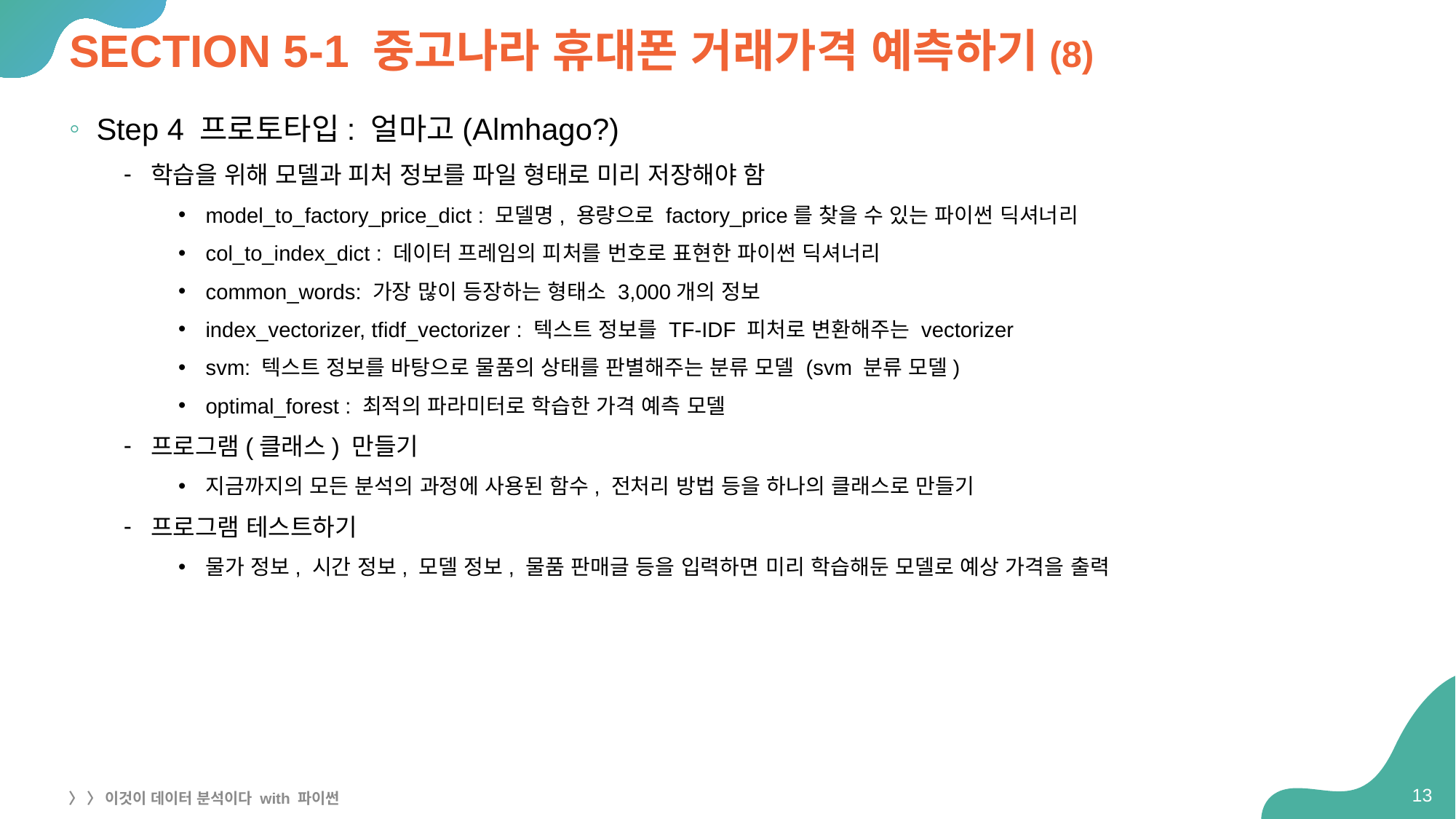

# SECTION 5-1 중고나라 휴대폰 거래가격 예측하기(8)
Step 4 프로토타입: 얼마고(Almhago?)
학습을 위해 모델과 피처 정보를 파일 형태로 미리 저장해야 함
model_to_factory_price_dict : 모델명, 용량으로 factory_price를 찾을 수 있는 파이썬 딕셔너리
col_to_index_dict : 데이터 프레임의 피처를 번호로 표현한 파이썬 딕셔너리
common_words: 가장 많이 등장하는 형태소 3,000개의 정보
index_vectorizer, tfidf_vectorizer : 텍스트 정보를 TF-IDF 피처로 변환해주는 vectorizer
svm: 텍스트 정보를 바탕으로 물품의 상태를 판별해주는 분류 모델 (svm 분류 모델)
optimal_forest : 최적의 파라미터로 학습한 가격 예측 모델
프로그램(클래스) 만들기
지금까지의 모든 분석의 과정에 사용된 함수, 전처리 방법 등을 하나의 클래스로 만들기
프로그램 테스트하기
물가 정보, 시간 정보, 모델 정보, 물품 판매글 등을 입력하면 미리 학습해둔 모델로 예상 가격을 출력
13
〉 〉 이것이 데이터 분석이다 with 파이썬